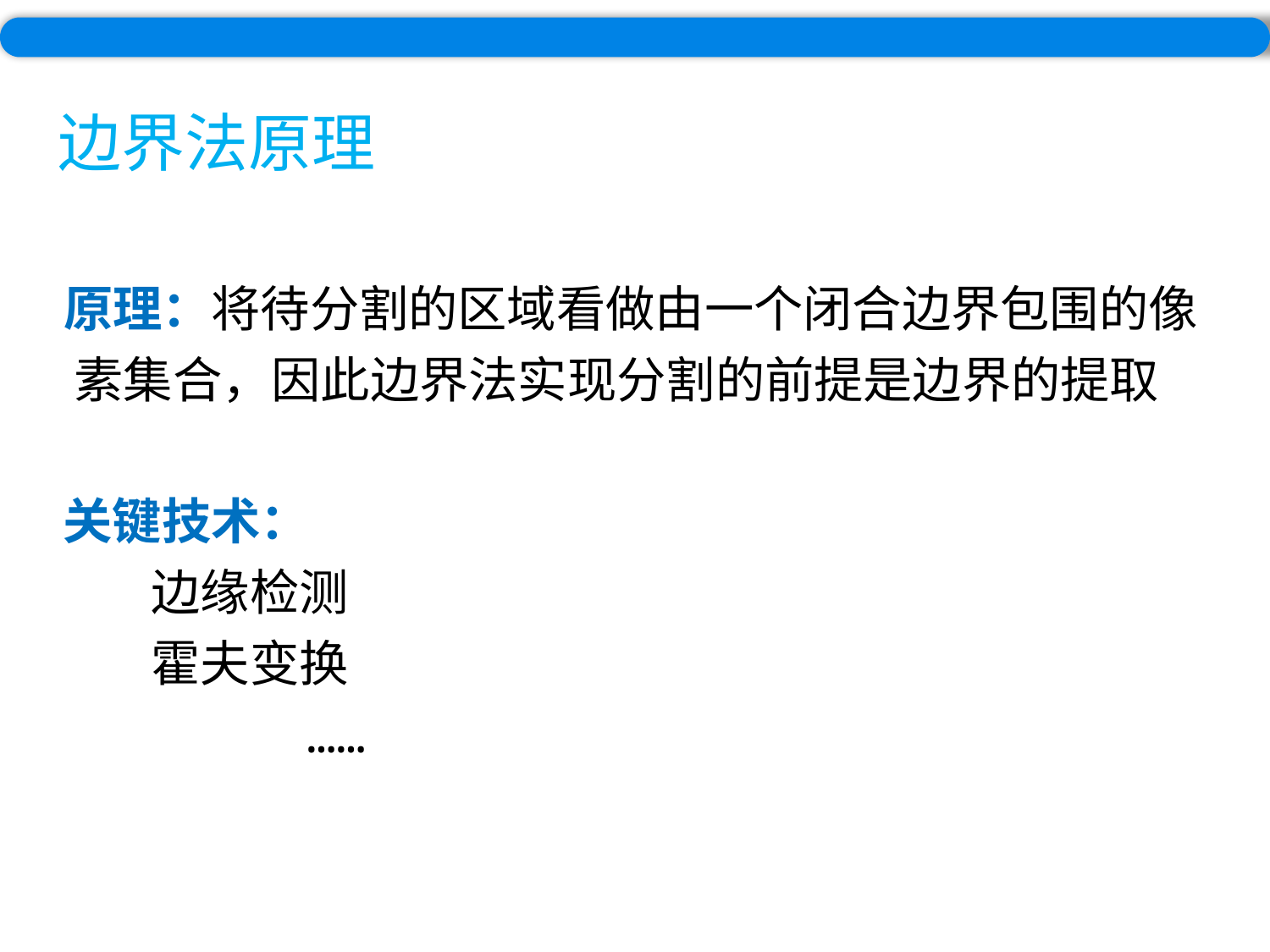

# 边界法原理
 原理：将待分割的区域看做由一个闭合边界包围的像
  素集合，因此边界法实现分割的前提是边界的提取

 关键技术：
         边缘检测
         霍夫变换
         ……